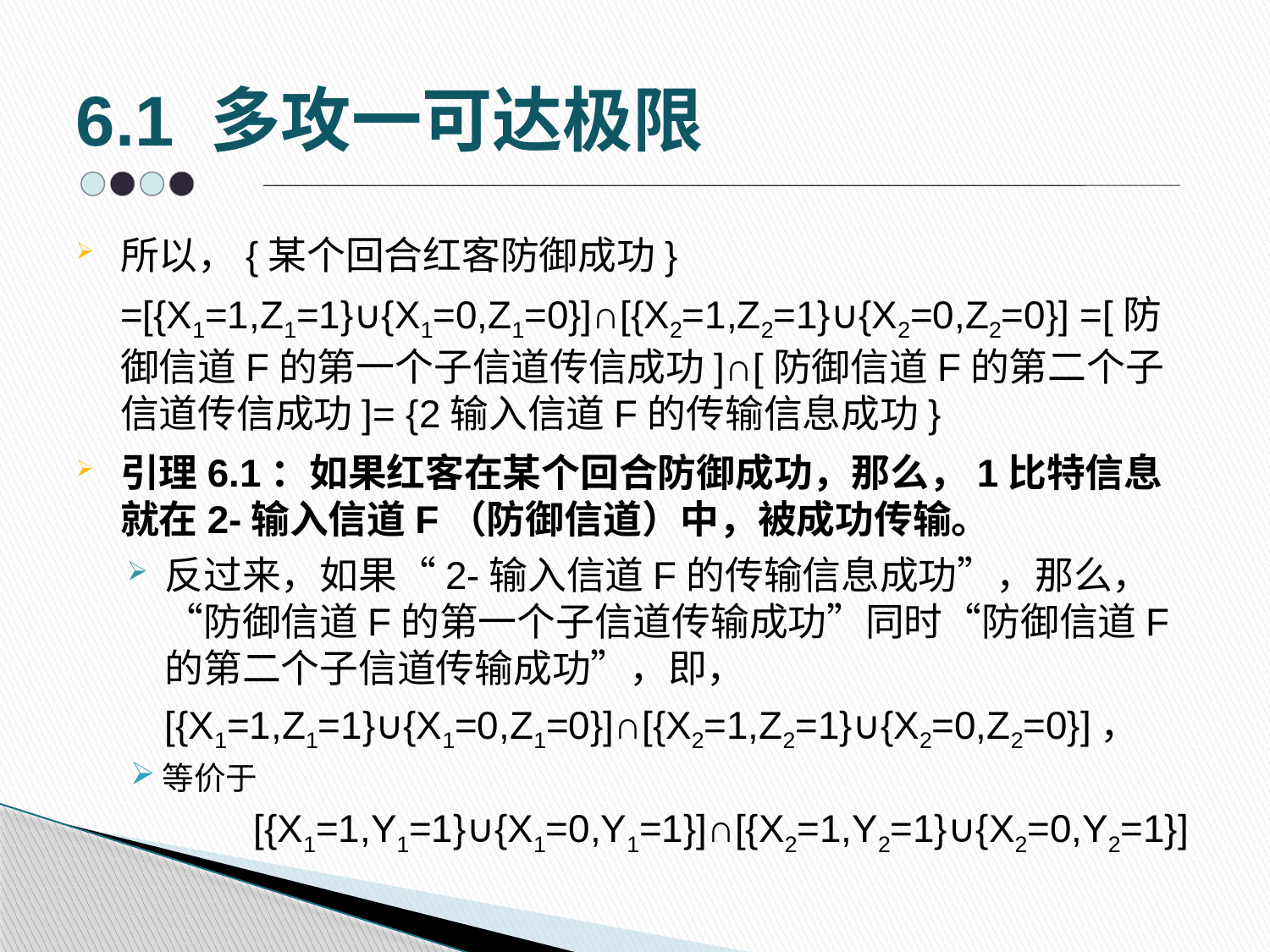

# 6.1 多攻一可达极限

所以，{某个回合红客防御成功}
	=[{X1=1,Z1=1}∪{X1=0,Z1=0}]∩[{X2=1,Z2=1}∪{X2=0,Z2=0}] =[防御信道F的第一个子信道传信成功]∩[防御信道F的第二个子信道传信成功]= {2输入信道F的传输信息成功}
引理6.1：如果红客在某个回合防御成功，那么，1比特信息就在2-输入信道F（防御信道）中，被成功传输。
反过来，如果“2-输入信道F的传输信息成功”，那么，“防御信道F的第一个子信道传输成功”同时“防御信道F的第二个子信道传输成功”，即，
	[{X1=1,Z1=1}∪{X1=0,Z1=0}]∩[{X2=1,Z2=1}∪{X2=0,Z2=0}]，
等价于
		[{X1=1,Y1=1}∪{X1=0,Y1=1}]∩[{X2=1,Y2=1}∪{X2=0,Y2=1}]